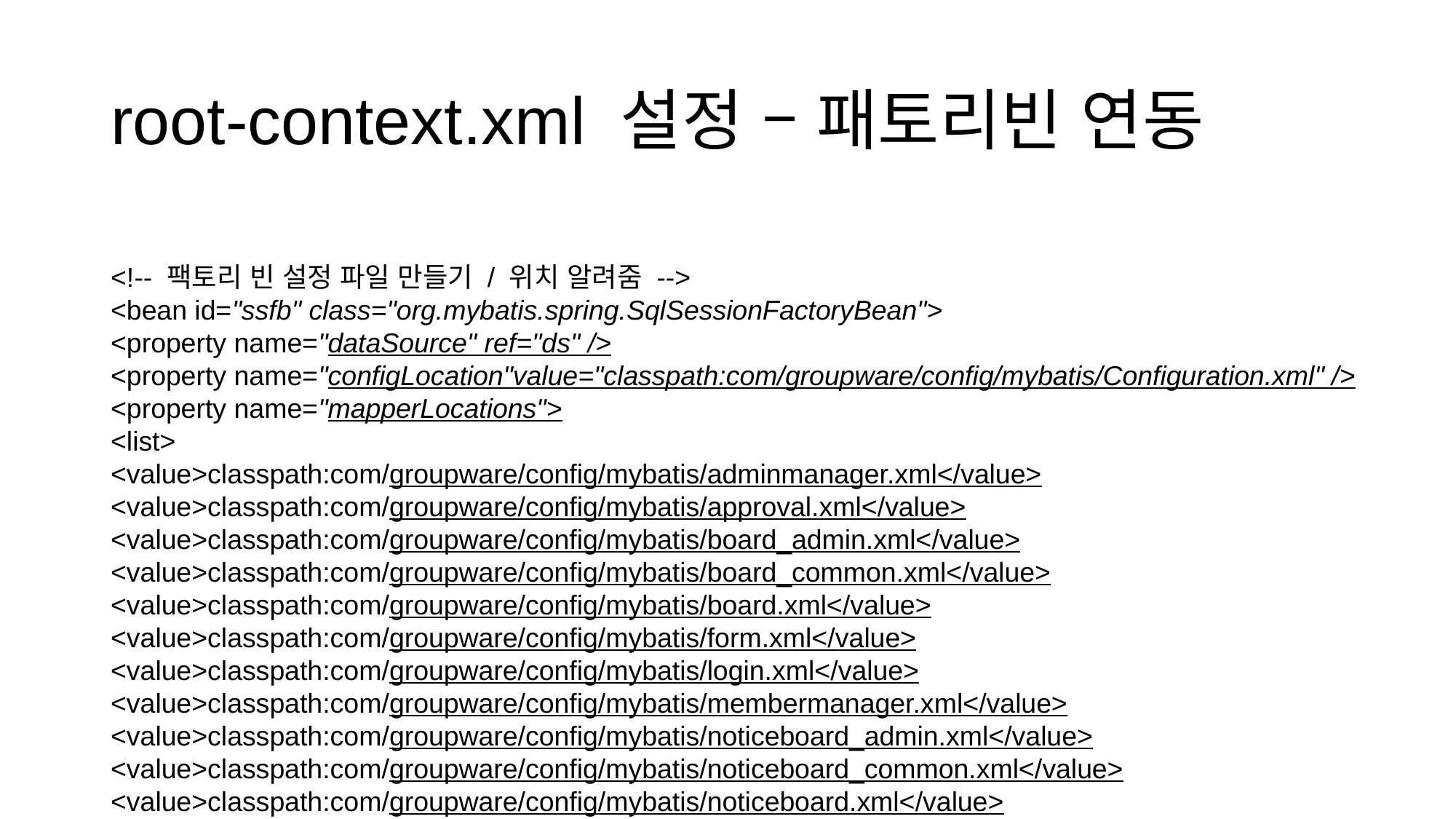

# root-context.xml 설정 – 패토리빈 연동
<!-- 팩토리 빈 설정 파일 만들기 / 위치 알려줌 -->
<bean id="ssfb" class="org.mybatis.spring.SqlSessionFactoryBean">
<property name="dataSource" ref="ds" />
<property name="configLocation"value="classpath:com/groupware/config/mybatis/Configuration.xml" />
<property name="mapperLocations">
<list>
<value>classpath:com/groupware/config/mybatis/adminmanager.xml</value>
<value>classpath:com/groupware/config/mybatis/approval.xml</value>
<value>classpath:com/groupware/config/mybatis/board_admin.xml</value>
<value>classpath:com/groupware/config/mybatis/board_common.xml</value>
<value>classpath:com/groupware/config/mybatis/board.xml</value>
<value>classpath:com/groupware/config/mybatis/form.xml</value>
<value>classpath:com/groupware/config/mybatis/login.xml</value>
<value>classpath:com/groupware/config/mybatis/membermanager.xml</value>
<value>classpath:com/groupware/config/mybatis/noticeboard_admin.xml</value>
<value>classpath:com/groupware/config/mybatis/noticeboard_common.xml</value>
<value>classpath:com/groupware/config/mybatis/noticeboard.xml</value>
<value>classpath:com/groupware/config/mybatis/officerwork.xml</value>
<value>classpath:com/groupware/config/mybatis/organization.xml</value>
<value>classpath:com/groupware/config/mybatis/schedule.xml</value>
</list>
</property>
</bean>